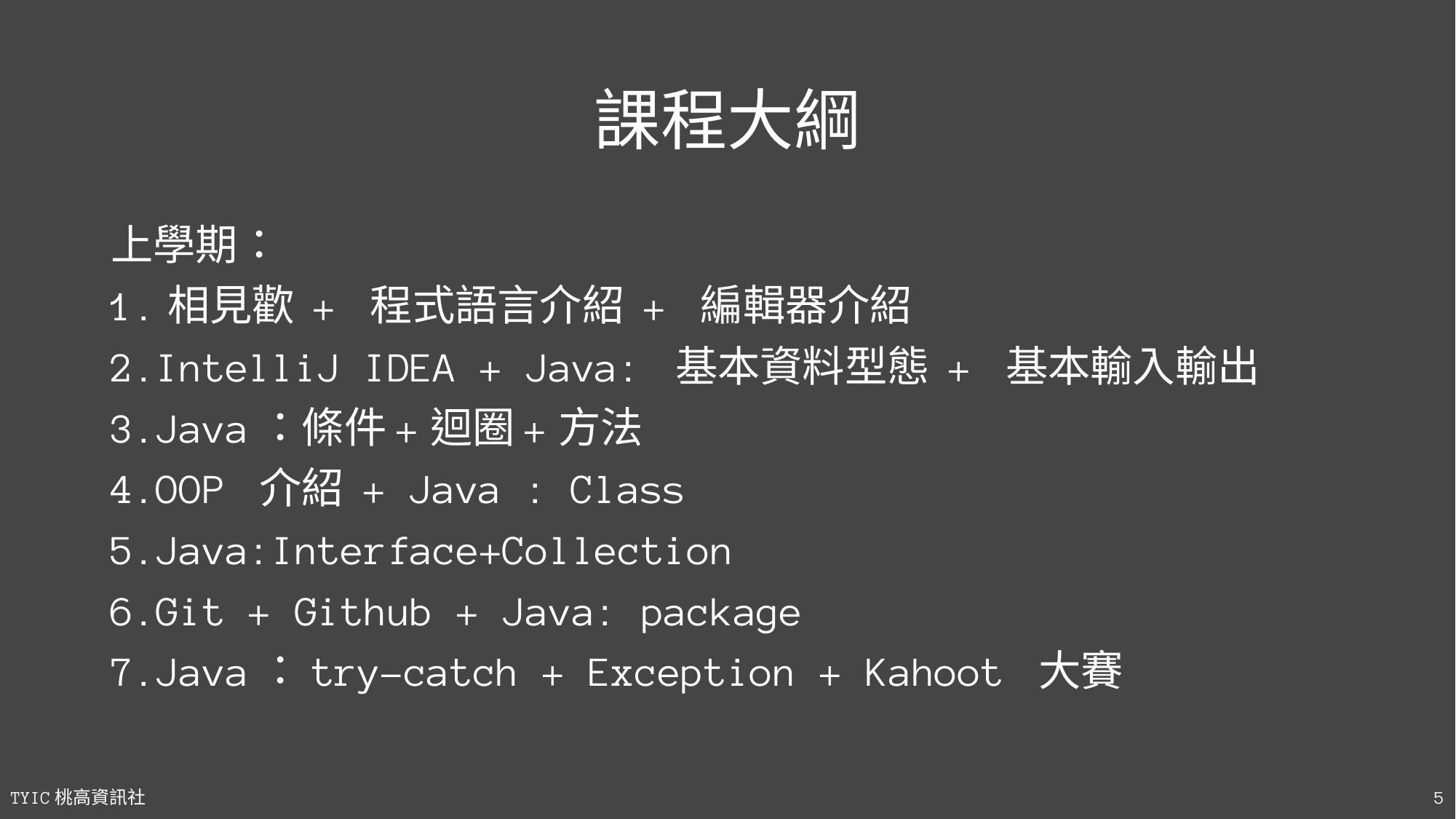

# 課程大綱
上學期：
1.相見歡 + 程式語言介紹 + 編輯器介紹
2.IntelliJ IDEA + Java: 基本資料型態 + 基本輸入輸出
3.Java：條件+迴圈+方法
4.OOP 介紹 + Java : Class
5.Java:Interface+Collection
6.Git + Github + Java: package
7.Java：try-catch + Exception + Kahoot 大賽